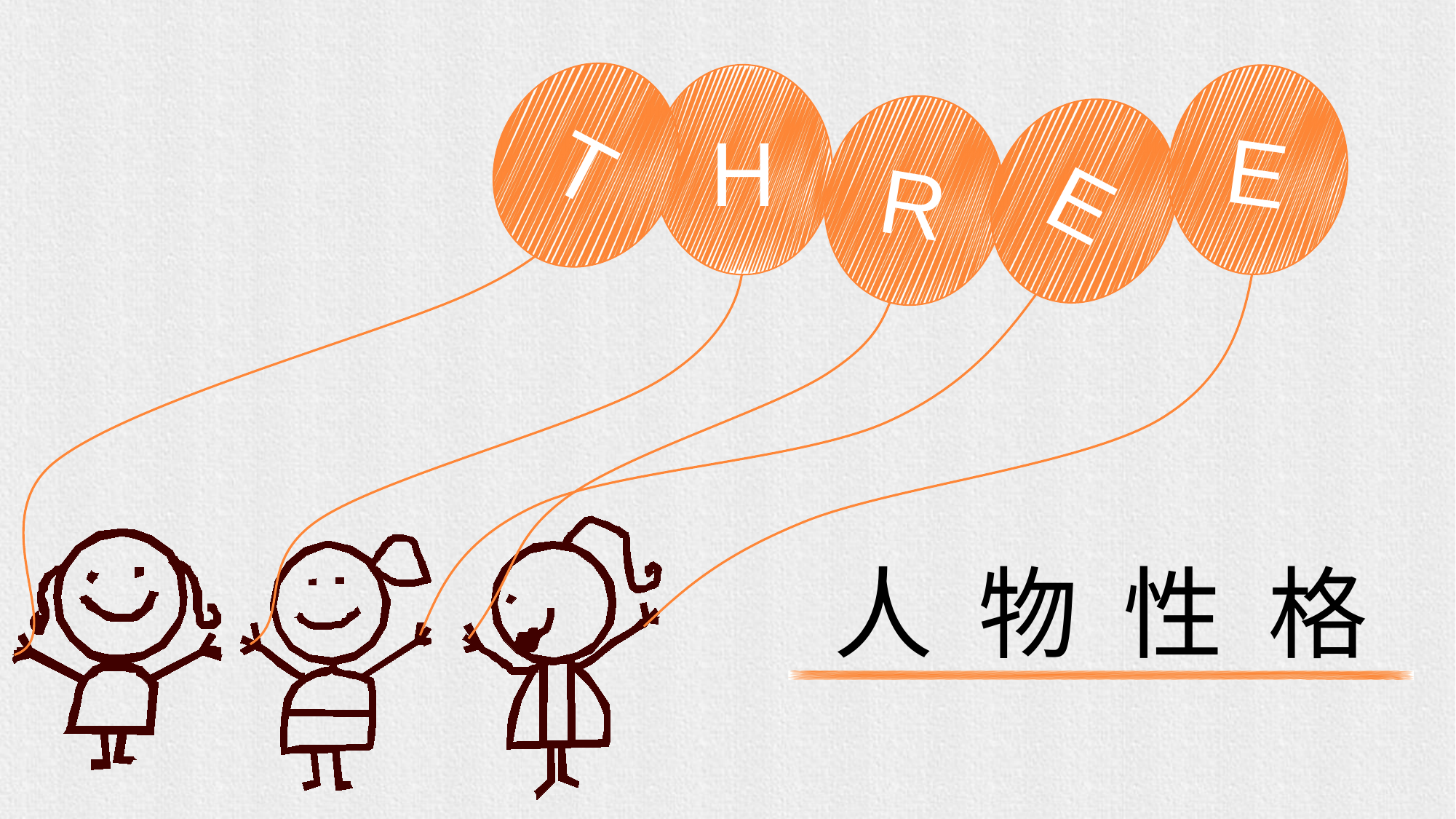

T

E

H

R

E

人  物  性  格